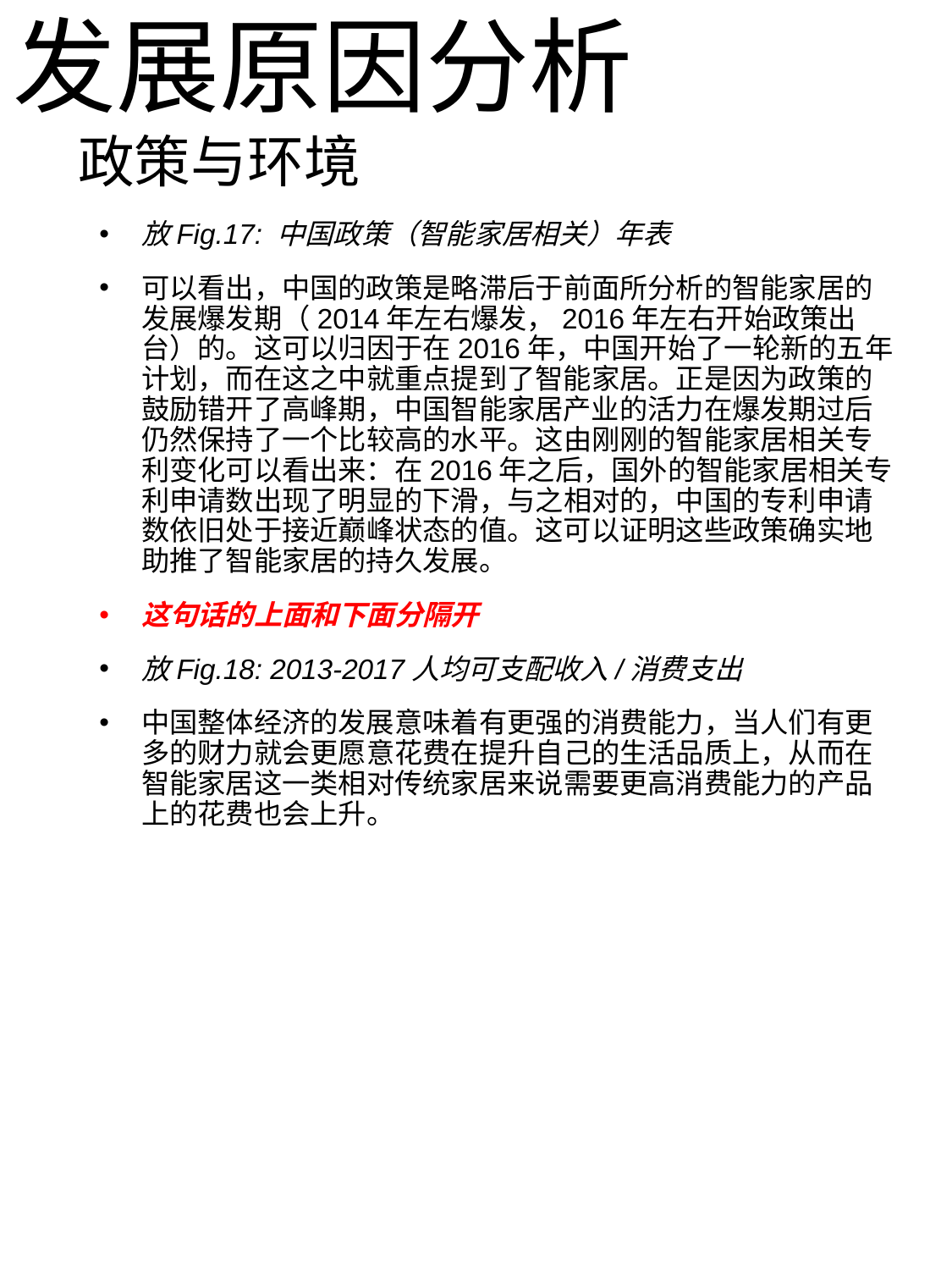

# 发展原因分析
政策与环境
放Fig.17: 中国政策（智能家居相关）年表
可以看出，中国的政策是略滞后于前面所分析的智能家居的发展爆发期（2014年左右爆发，2016年左右开始政策出台）的。这可以归因于在2016年，中国开始了一轮新的五年计划，而在这之中就重点提到了智能家居。正是因为政策的鼓励错开了高峰期，中国智能家居产业的活力在爆发期过后仍然保持了一个比较高的水平。这由刚刚的智能家居相关专利变化可以看出来：在2016年之后，国外的智能家居相关专利申请数出现了明显的下滑，与之相对的，中国的专利申请数依旧处于接近巅峰状态的值。这可以证明这些政策确实地助推了智能家居的持久发展。
这句话的上面和下面分隔开
放Fig.18: 2013-2017人均可支配收入/消费支出
中国整体经济的发展意味着有更强的消费能力，当人们有更多的财力就会更愿意花费在提升自己的生活品质上，从而在智能家居这一类相对传统家居来说需要更高消费能力的产品上的花费也会上升。